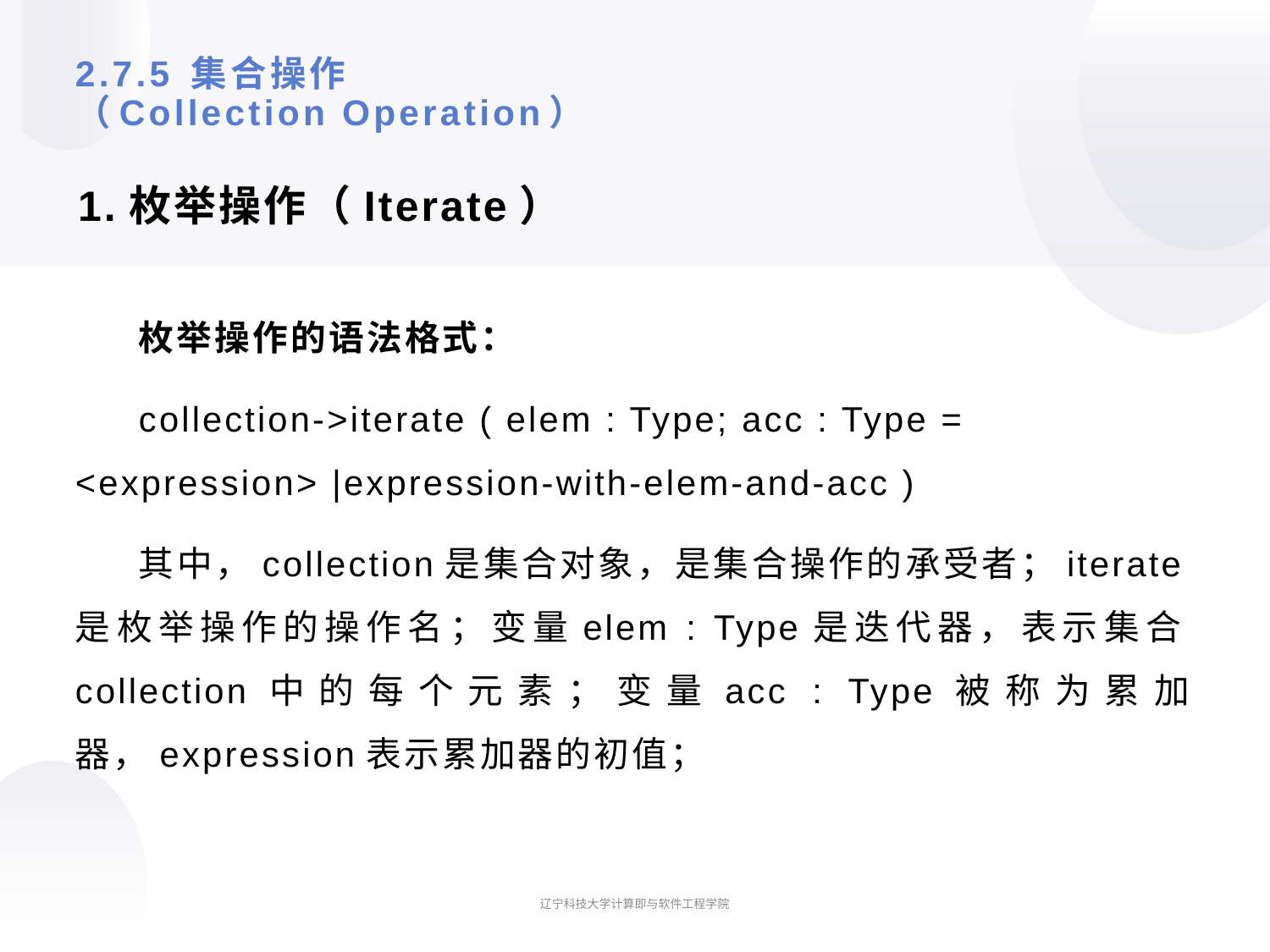

# 2.7.5 集合操作 （Collection Operation）
1.枚举操作（Iterate）

枚举操作的语法格式：
collection->iterate ( elem : Type; acc : Type = <expression> |expression-with-elem-and-acc )
其中，collection是集合对象，是集合操作的承受者；iterate是枚举操作的操作名；变量elem : Type是迭代器，表示集合collection中的每个元素；变量acc : Type被称为累加器，expression表示累加器的初值；

辽宁科技大学计算即与软件工程学院
149